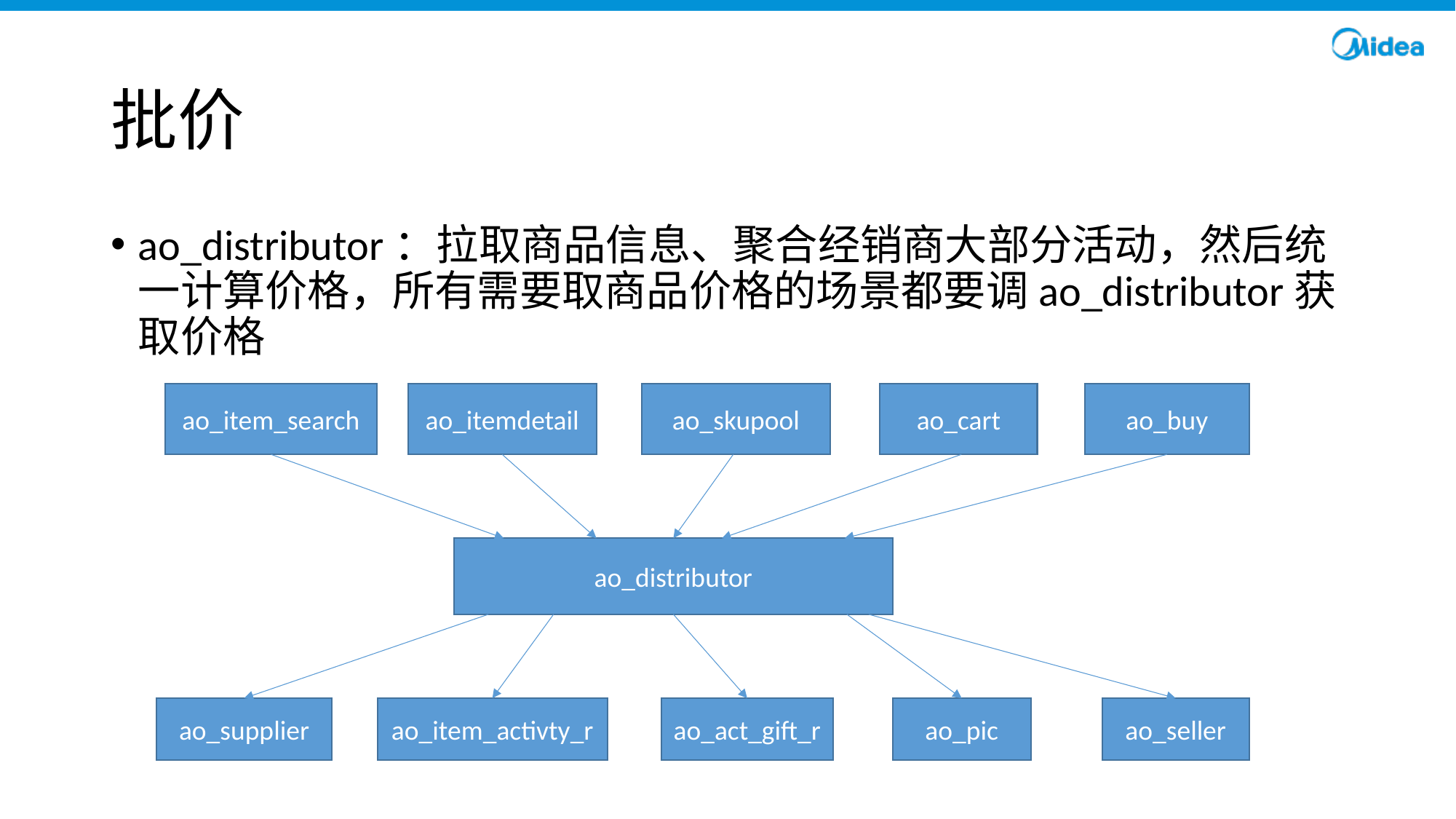

# 批价
ao_distributor：拉取商品信息、聚合经销商大部分活动，然后统一计算价格，所有需要取商品价格的场景都要调ao_distributor获取价格
ao_buy
ao_cart
ao_item_search
ao_itemdetail
ao_skupool
ao_distributor
ao_item_activty_r
ao_act_gift_r
ao_seller
ao_pic
ao_supplier